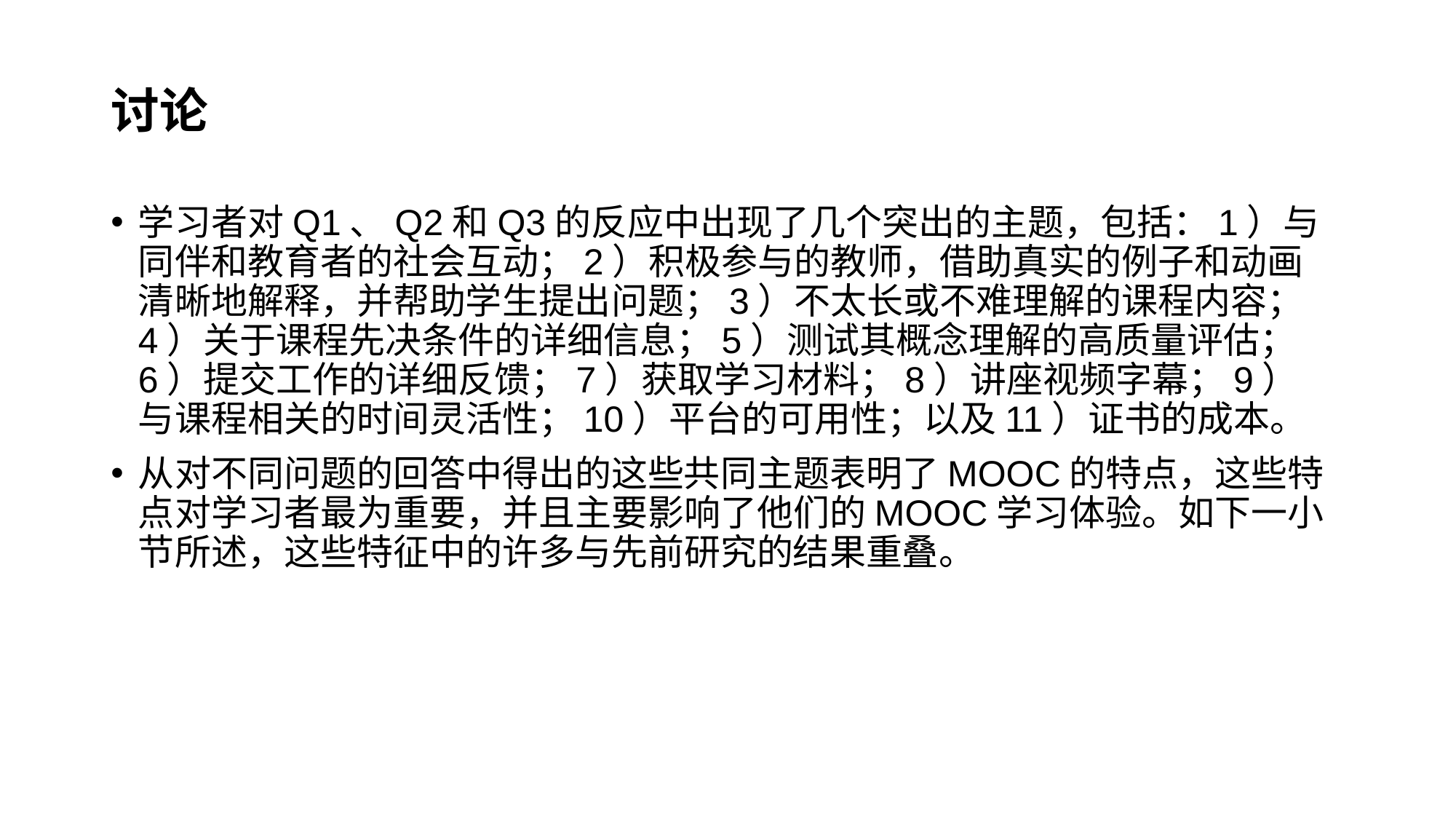

# 讨论
学习者对Q1、Q2和Q3的反应中出现了几个突出的主题，包括：1）与同伴和教育者的社会互动；2）积极参与的教师，借助真实的例子和动画清晰地解释，并帮助学生提出问题；3）不太长或不难理解的课程内容；4）关于课程先决条件的详细信息；5）测试其概念理解的高质量评估；6）提交工作的详细反馈；7）获取学习材料；8）讲座视频字幕；9）与课程相关的时间灵活性；10）平台的可用性；以及11）证书的成本。
从对不同问题的回答中得出的这些共同主题表明了MOOC的特点，这些特点对学习者最为重要，并且主要影响了他们的MOOC学习体验。如下一小节所述，这些特征中的许多与先前研究的结果重叠。